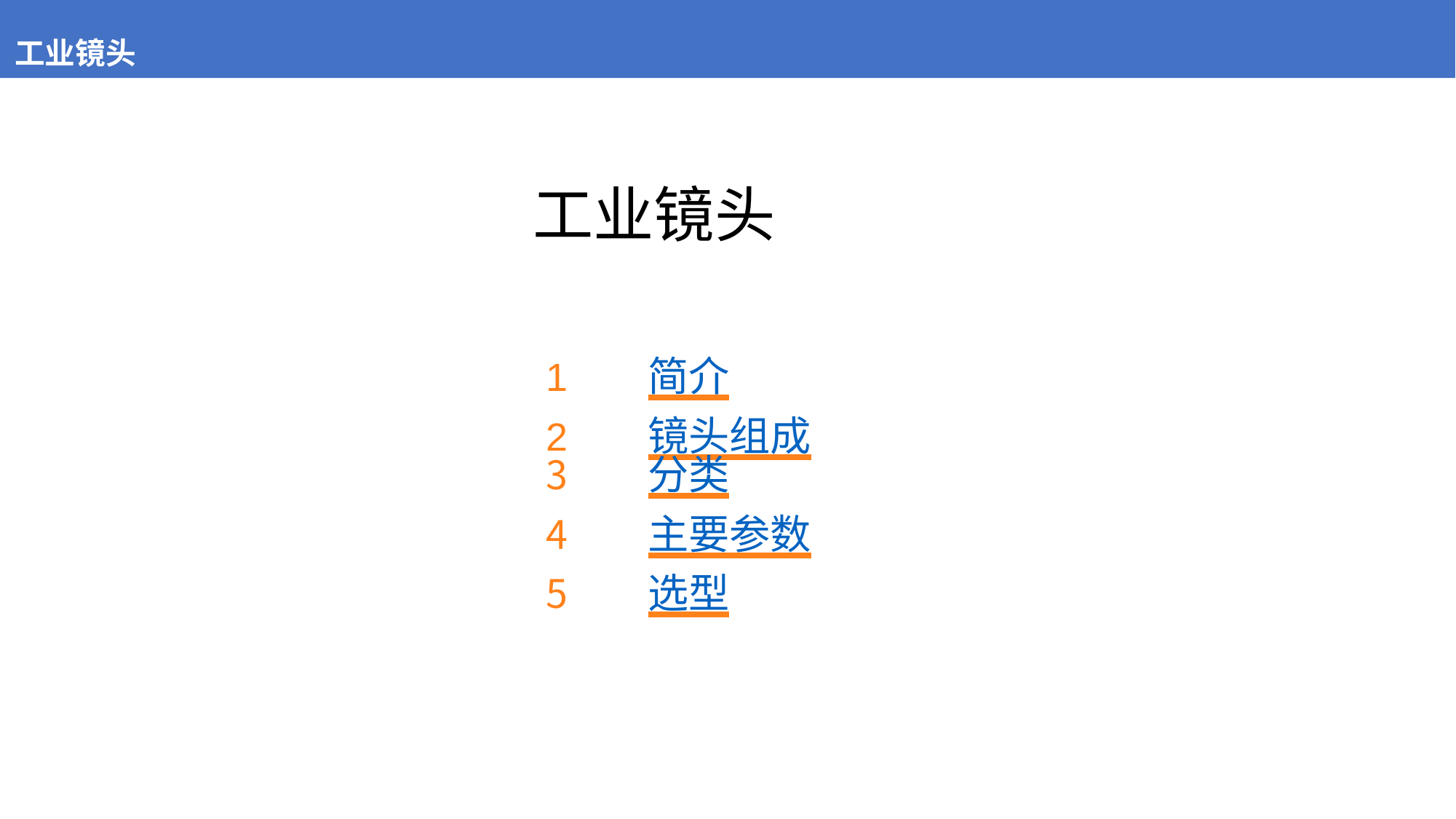

# 工业镜头
工业镜头
简介
镜头组成
分类
主要参数
选型